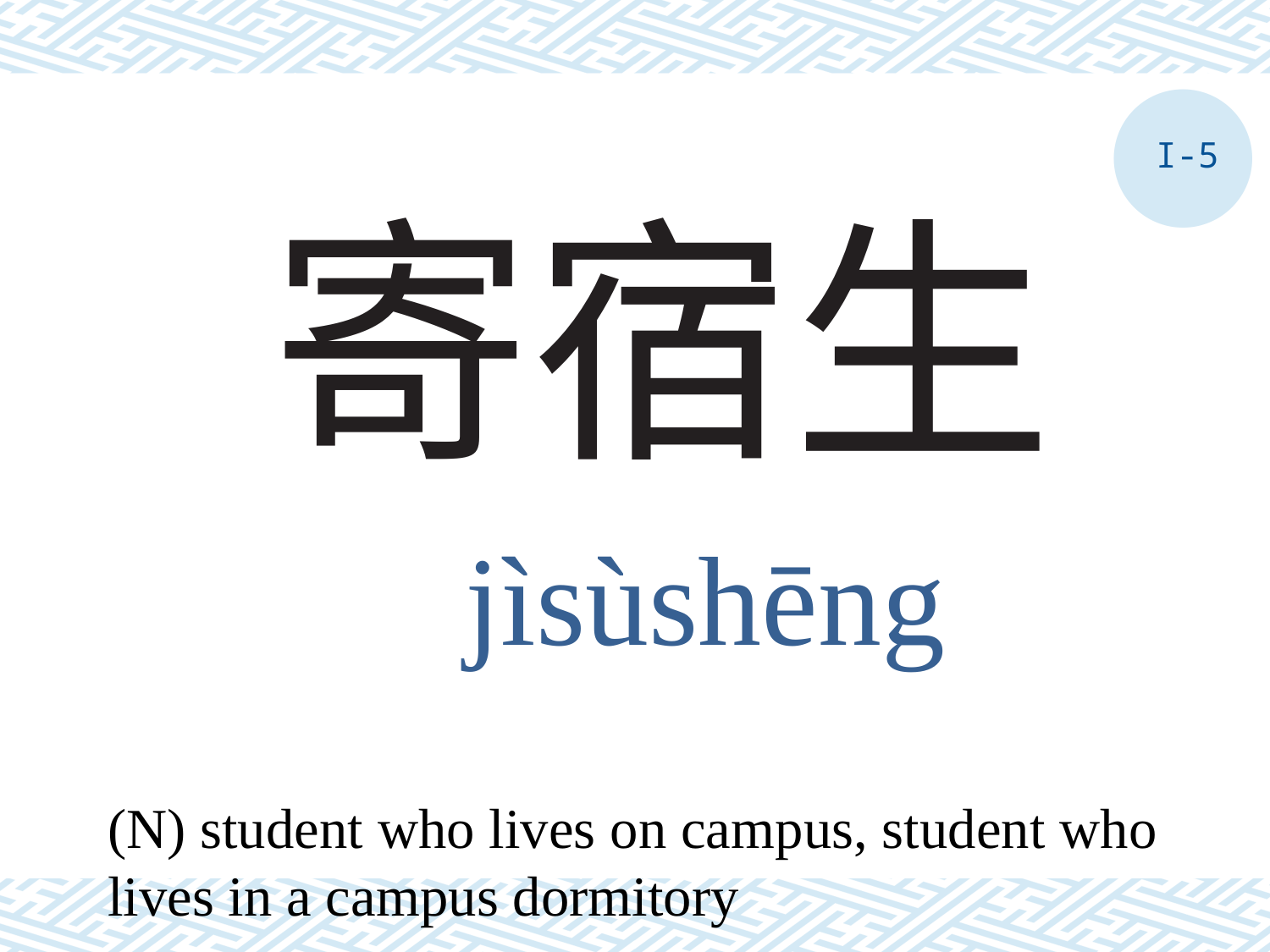

I-5

# 寄宿生
jìsùshēng
(N) student who lives on campus, student who lives in a campus dormitory